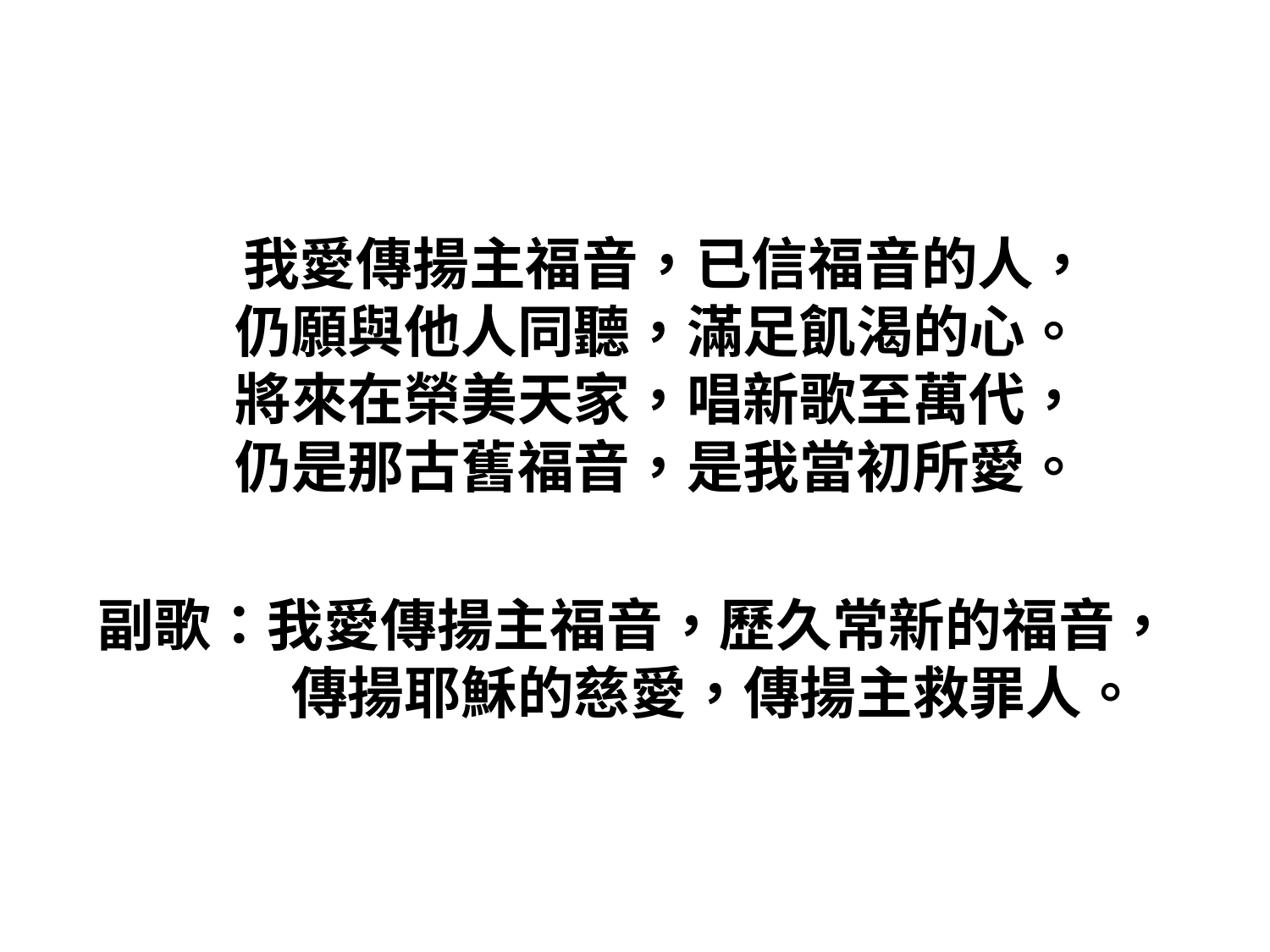

#
    我愛傳揚主福音，已信福音的人，
仍願與他人同聽，滿足飢渴的心。
將來在榮美天家，唱新歌至萬代，
仍是那古舊福音，是我當初所愛。

副歌：我愛傳揚主福音，歷久常新的福音，
　　傳揚耶穌的慈愛，傳揚主救罪人。